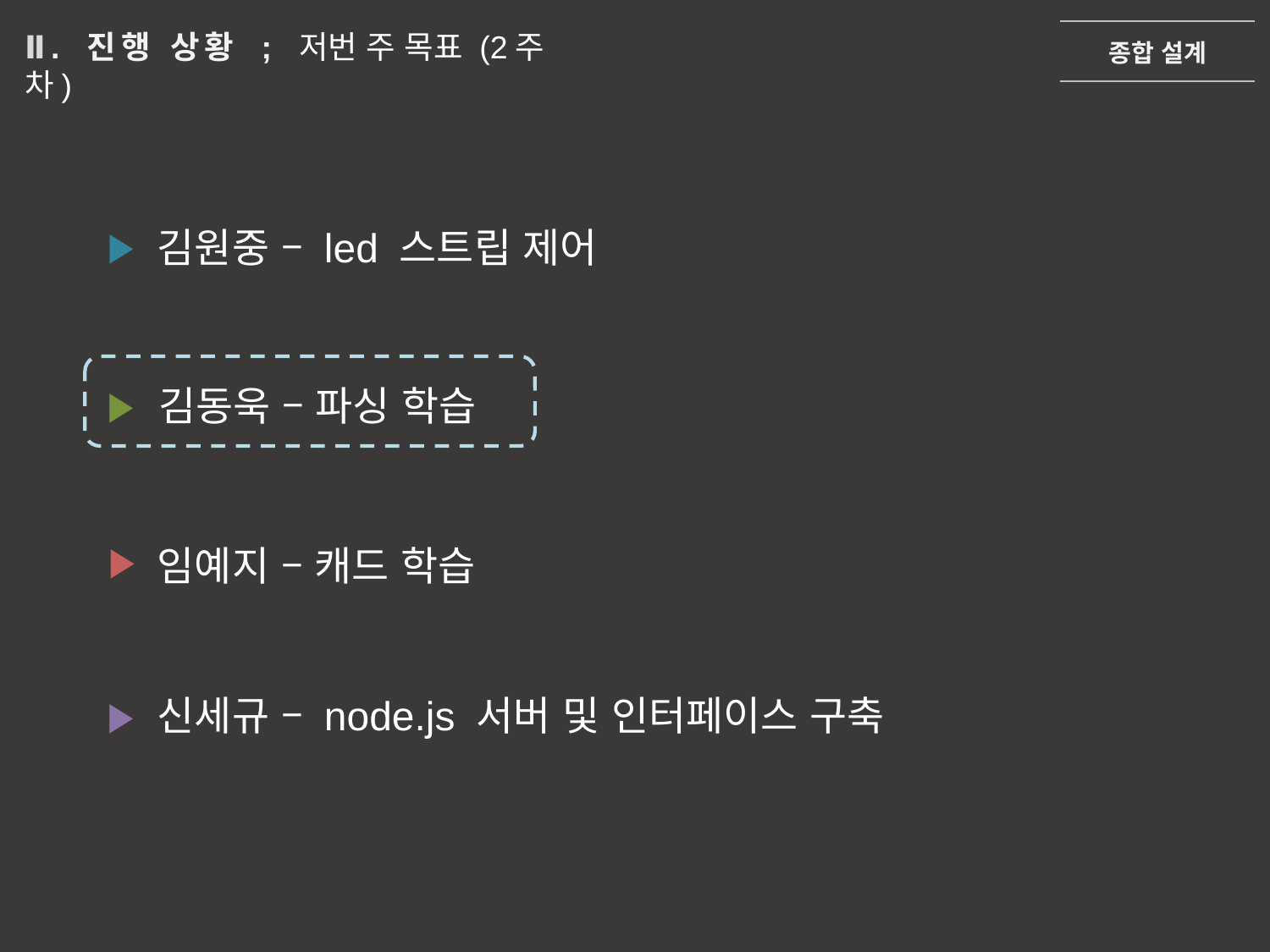

종합 설계
Ⅱ. 진행 상황 ; 저번 주 목표 (2주차)

▶
김원중 – led 스트립 제어

▶
김동욱 – 파싱 학습
▶
임예지 – 캐드 학습
▶
신세규 – node.js 서버 및 인터페이스 구축